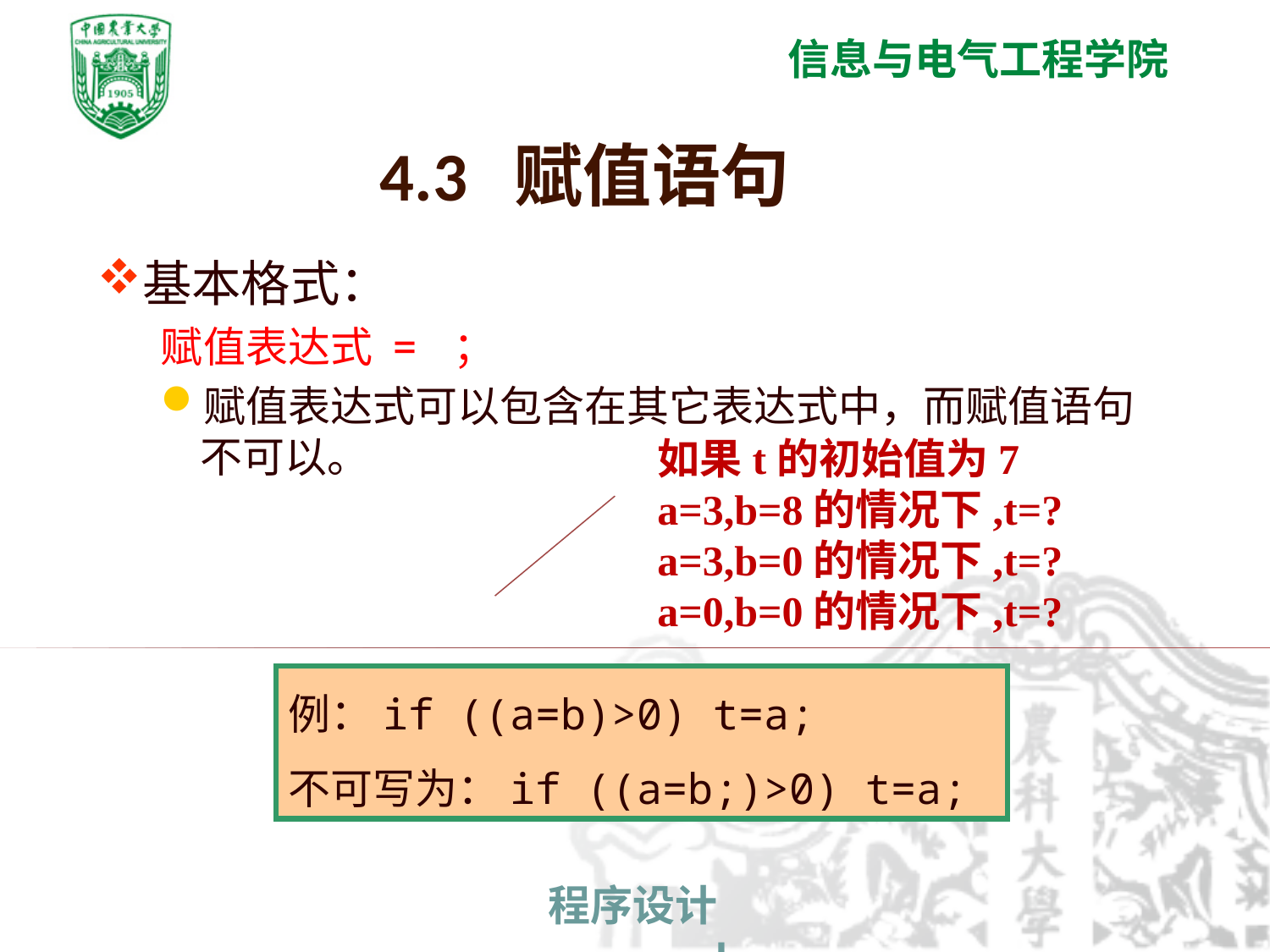

4.3  赋值语句
基本格式：
赋值表达式 = ；
赋值表达式可以包含在其它表达式中，而赋值语句不可以。
如果t的初始值为7
a=3,b=8的情况下,t=?
a=3,b=0的情况下,t=?
a=0,b=0的情况下,t=?
例：if ((a=b)>0) t=a;
不可写为：if ((a=b;)>0) t=a;